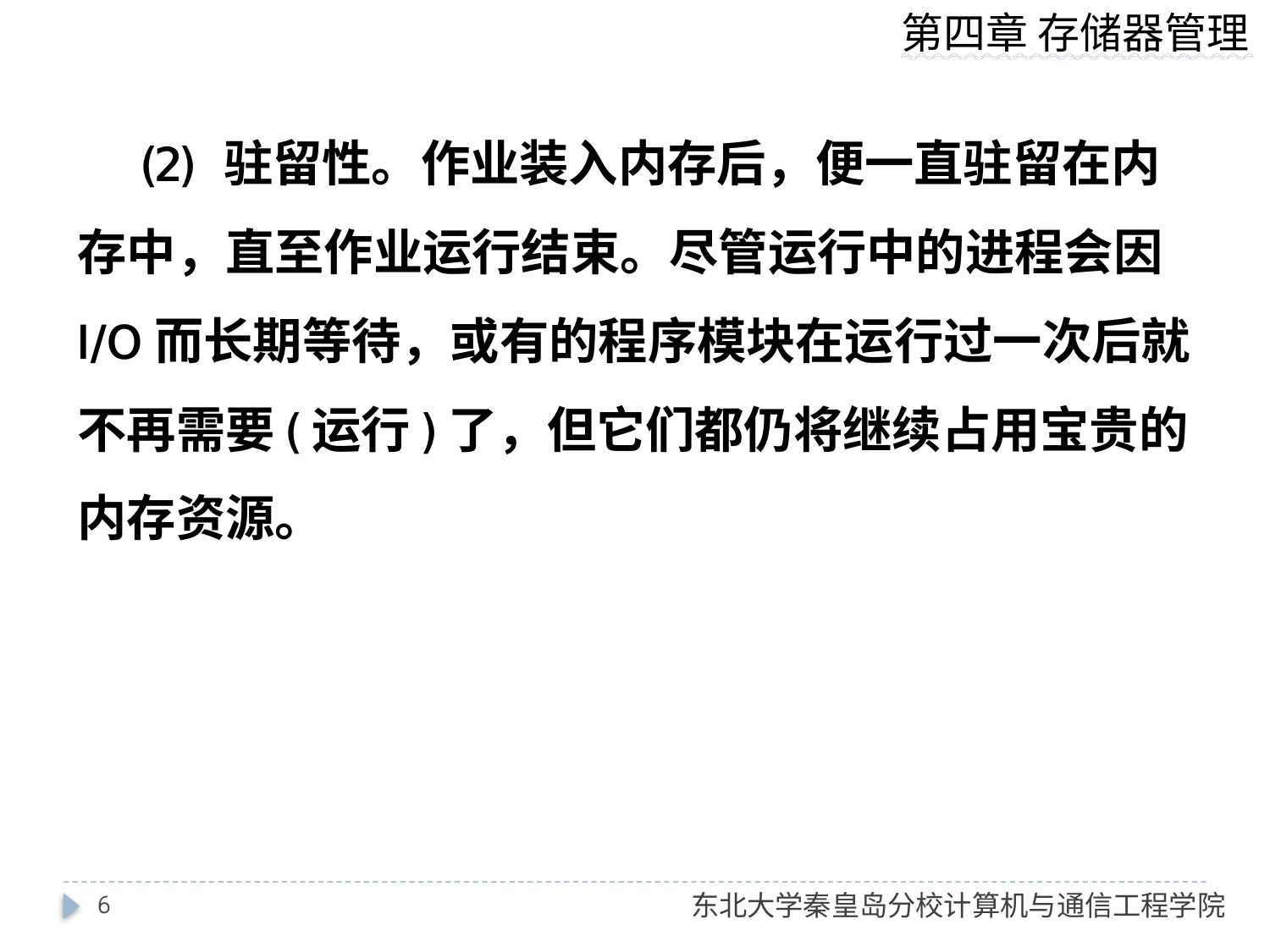

(2) 驻留性。作业装入内存后，便一直驻留在内存中，直至作业运行结束。尽管运行中的进程会因I/O而长期等待，或有的程序模块在运行过一次后就不再需要(运行)了，但它们都仍将继续占用宝贵的内存资源。
6